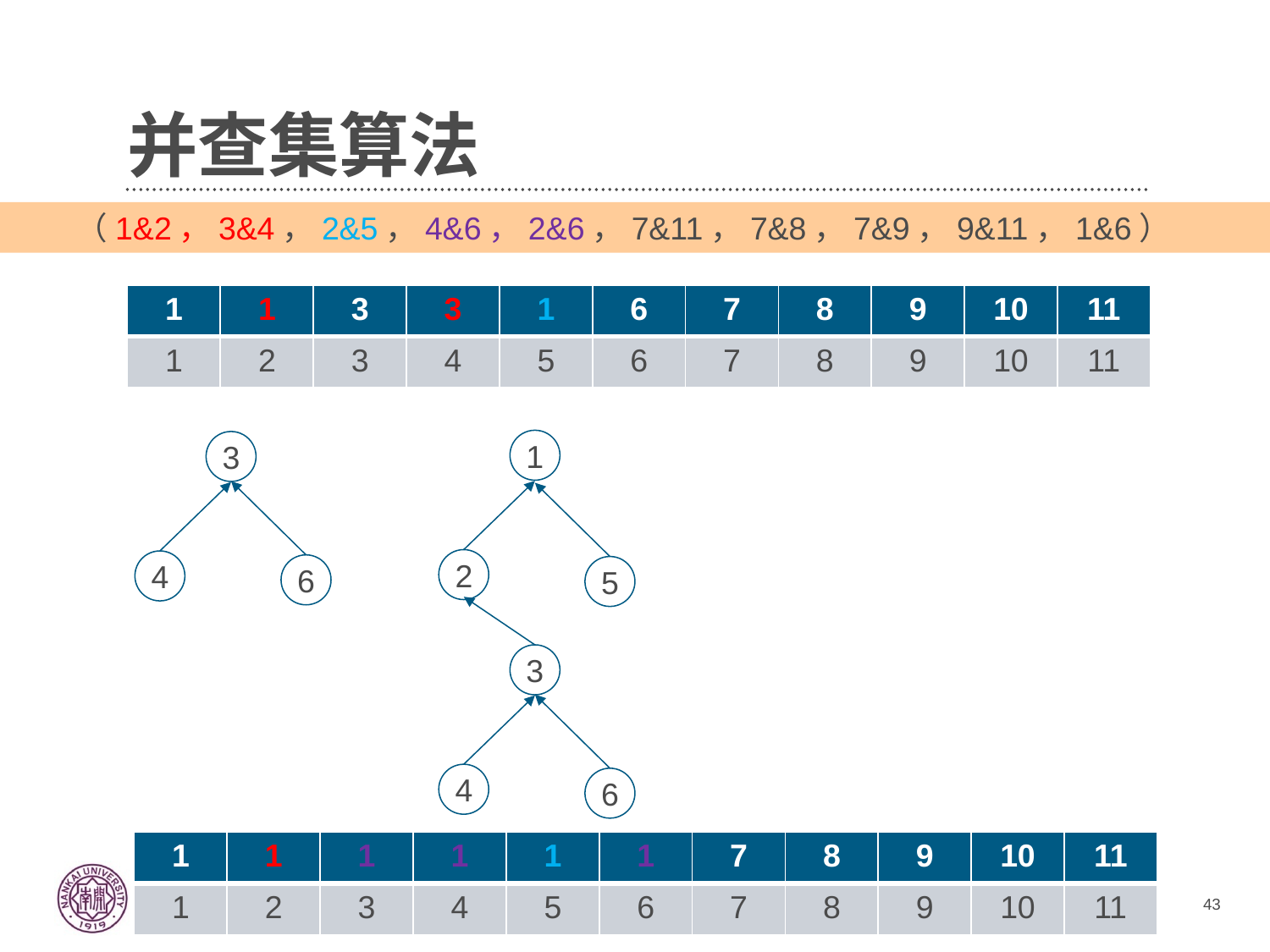

# 并查集算法
（1&2，3&4，2&5，4&6，2&6，7&11，7&8，7&9，9&11，1&6）
| 1 | 1 | 3 | 3 | 1 | 6 | 7 | 8 | 9 | 10 | 11 |
| --- | --- | --- | --- | --- | --- | --- | --- | --- | --- | --- |
| 1 | 2 | 3 | 4 | 5 | 6 | 7 | 8 | 9 | 10 | 11 |

1

3

2

4

6

5

3

4

6
| 1 | 1 | 1 | 1 | 1 | 1 | 7 | 8 | 9 | 10 | 11 |
| --- | --- | --- | --- | --- | --- | --- | --- | --- | --- | --- |
| 1 | 2 | 3 | 4 | 5 | 6 | 7 | 8 | 9 | 10 | 11 |
43